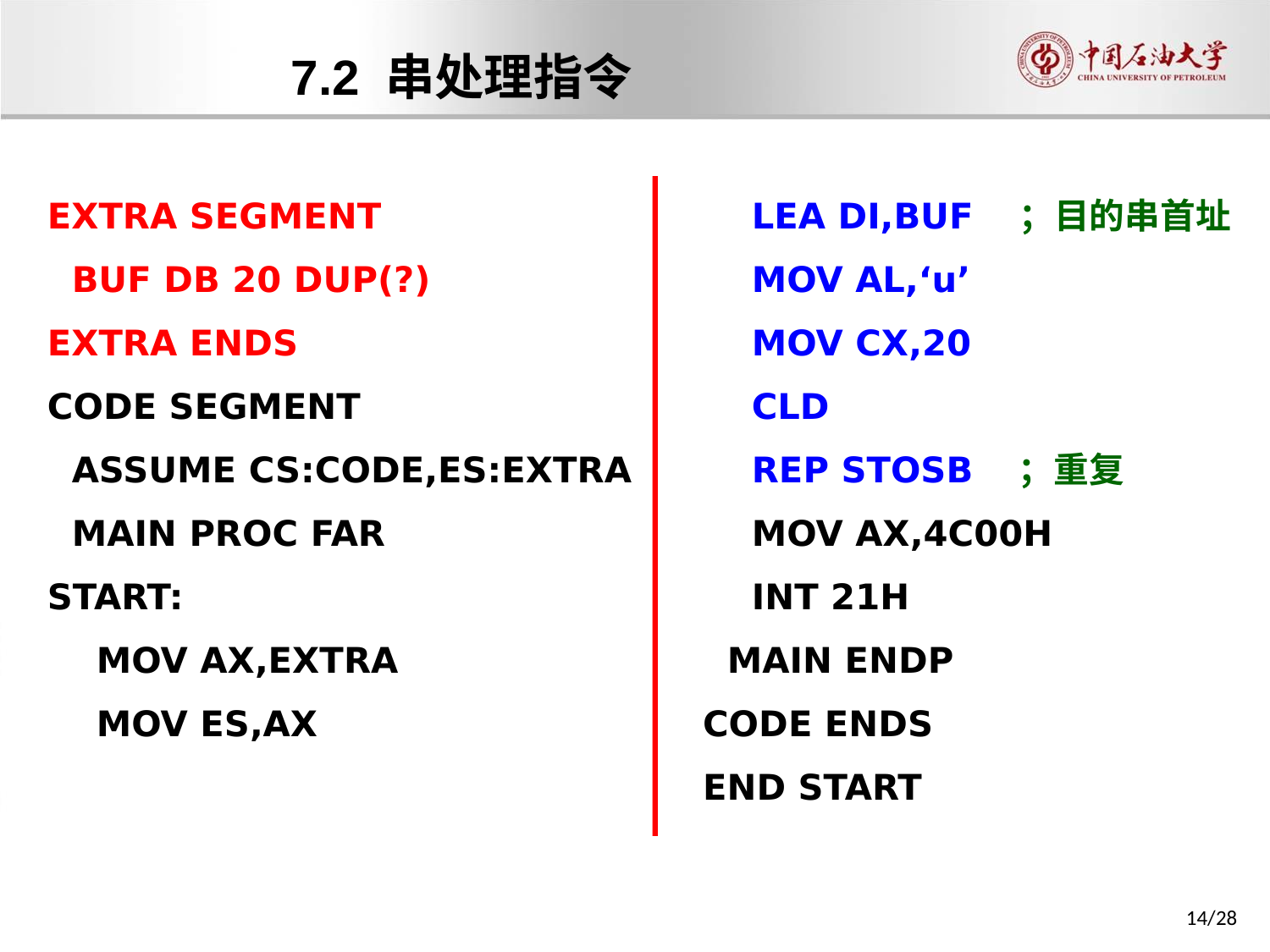

7.2 串处理指令

EXTRA SEGMENT
  BUF DB 20 DUP(?)
EXTRA ENDS
CODE SEGMENT
  ASSUME CS:CODE,ES:EXTRA
  MAIN PROC FAR
START:
    MOV AX,EXTRA
    MOV ES,AX
    LEA DI,BUF   ；目的串首址
    MOV AL,‘u’
    MOV CX,20
    CLD
    REP STOSB   ；重复
    MOV AX,4C00H
    INT 21H
  MAIN ENDP
CODE ENDS
END START

14/28